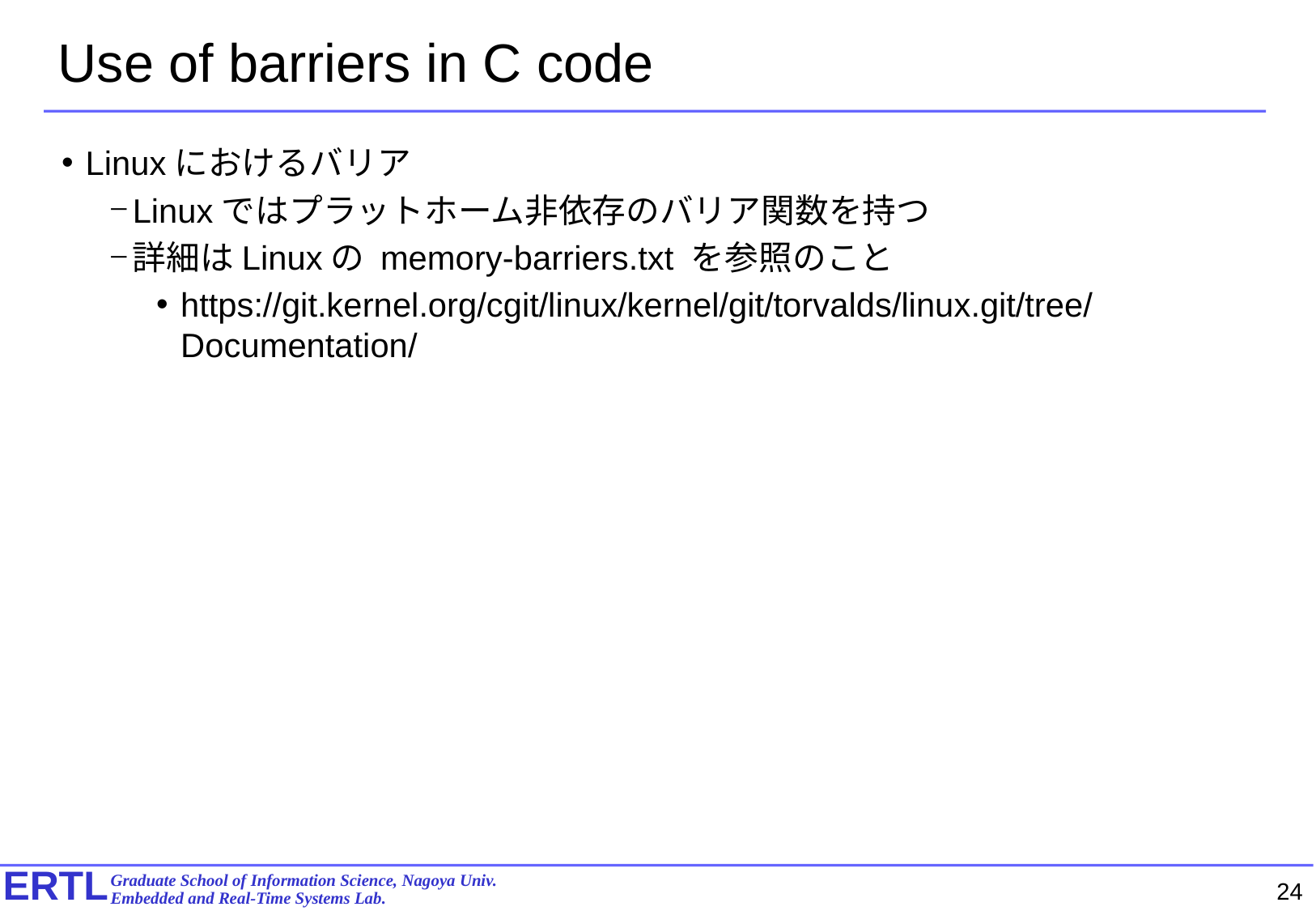

# Use of barriers in C code
Linuxにおけるバリア
Linuxではプラットホーム非依存のバリア関数を持つ
詳細はLinuxの memory-barriers.txt を参照のこと
https://git.kernel.org/cgit/linux/kernel/git/torvalds/linux.git/tree/Documentation/
24